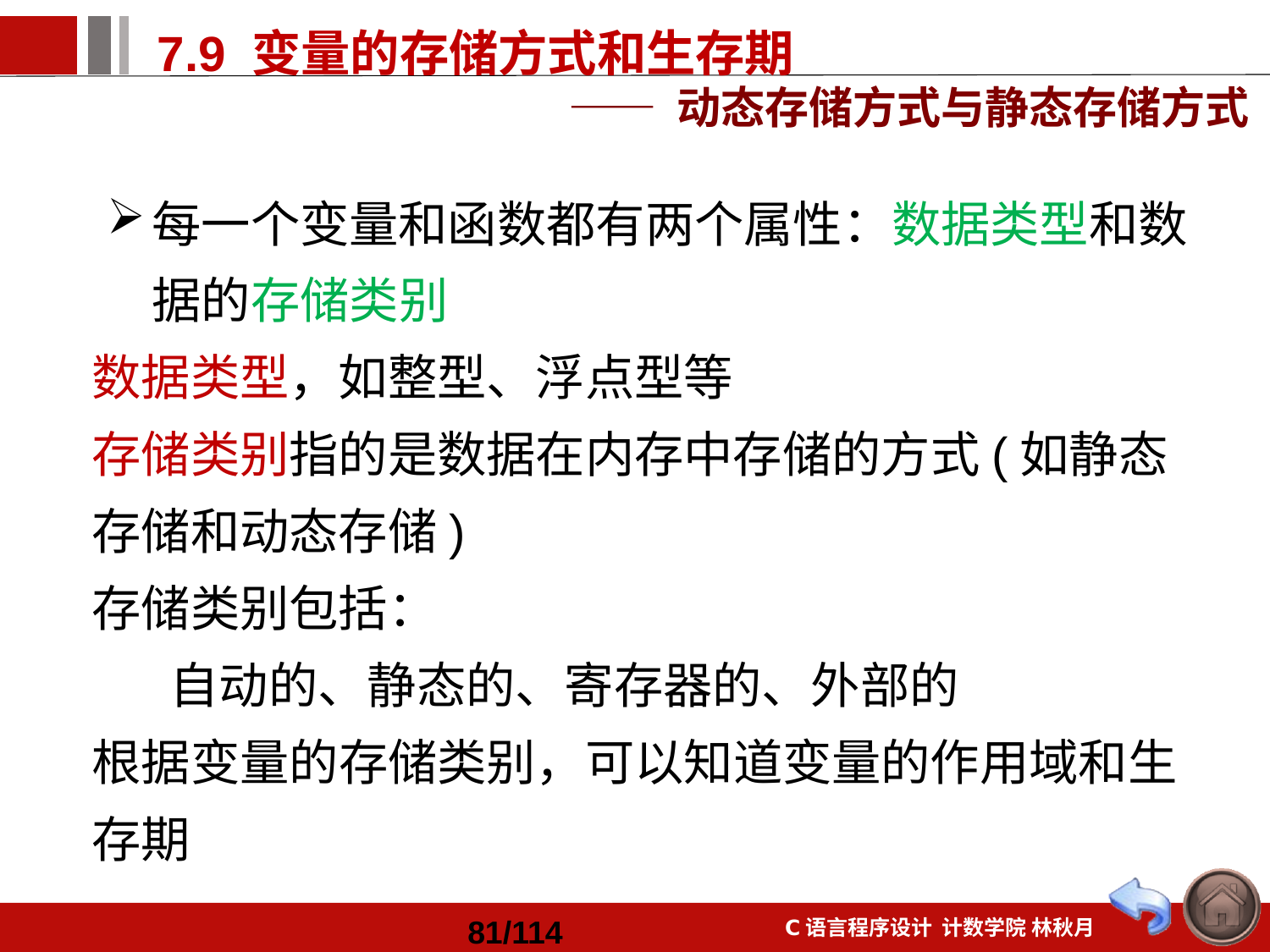

—— 动态存储方式与静态存储方式
每一个变量和函数都有两个属性：数据类型和数据的存储类别
数据类型，如整型、浮点型等
存储类别指的是数据在内存中存储的方式(如静态存储和动态存储)
存储类别包括：
      自动的、静态的、寄存器的、外部的
根据变量的存储类别，可以知道变量的作用域和生存期